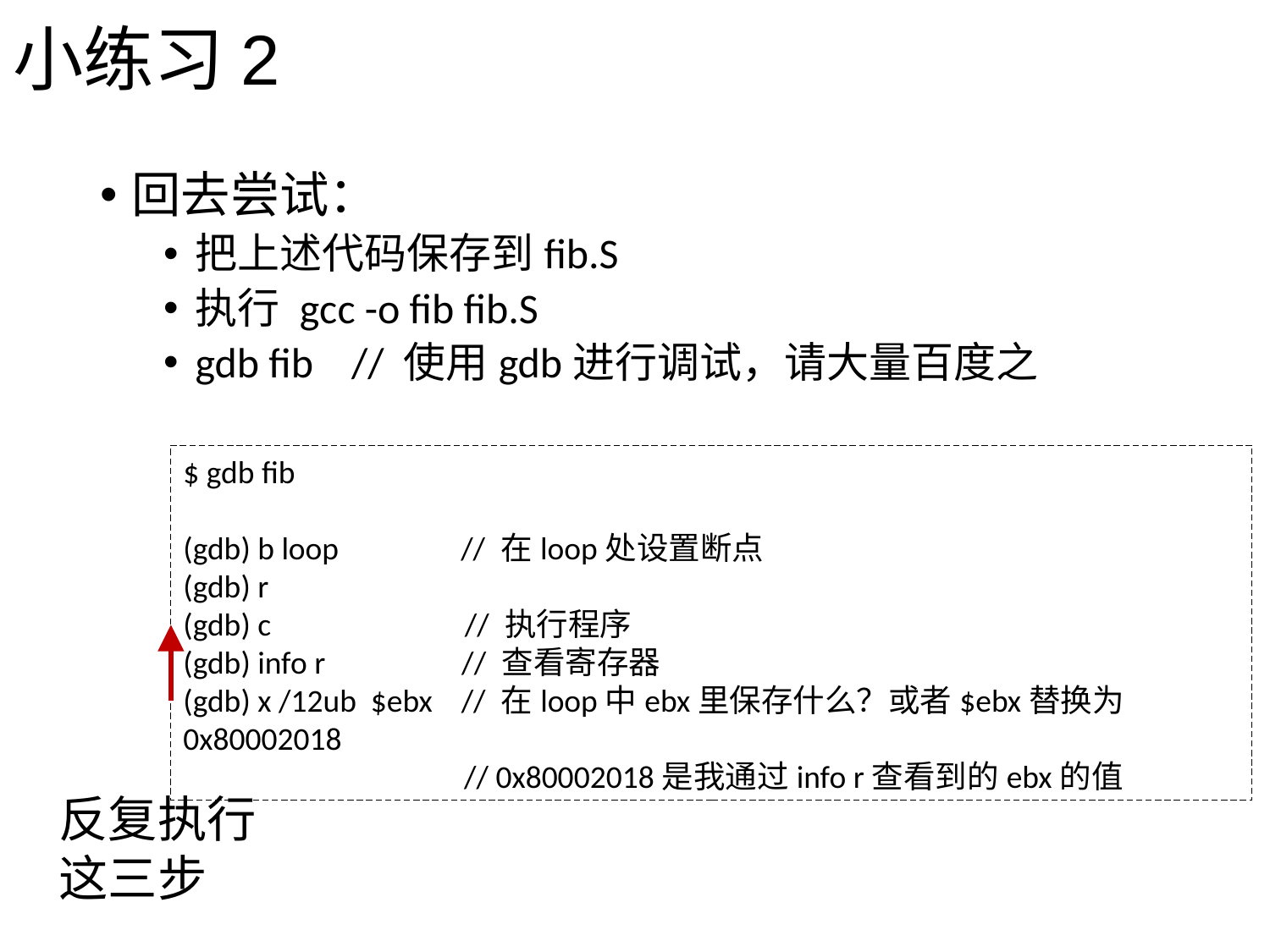

# 小练习2
回去尝试：
把上述代码保存到fib.S
执行 gcc -o fib fib.S
gdb fib    // 使用gdb进行调试，请大量百度之
$ gdb fib

(gdb) b loop                 // 在loop处设置断点
(gdb) r
(gdb) c                           // 执行程序
(gdb) info r                   // 查看寄存器
(gdb) x /12ub  $ebx    // 在loop中ebx里保存什么？或者$ebx替换为0x80002018
                                       // 0x80002018是我通过info r查看到的ebx的值

反复执行这三步